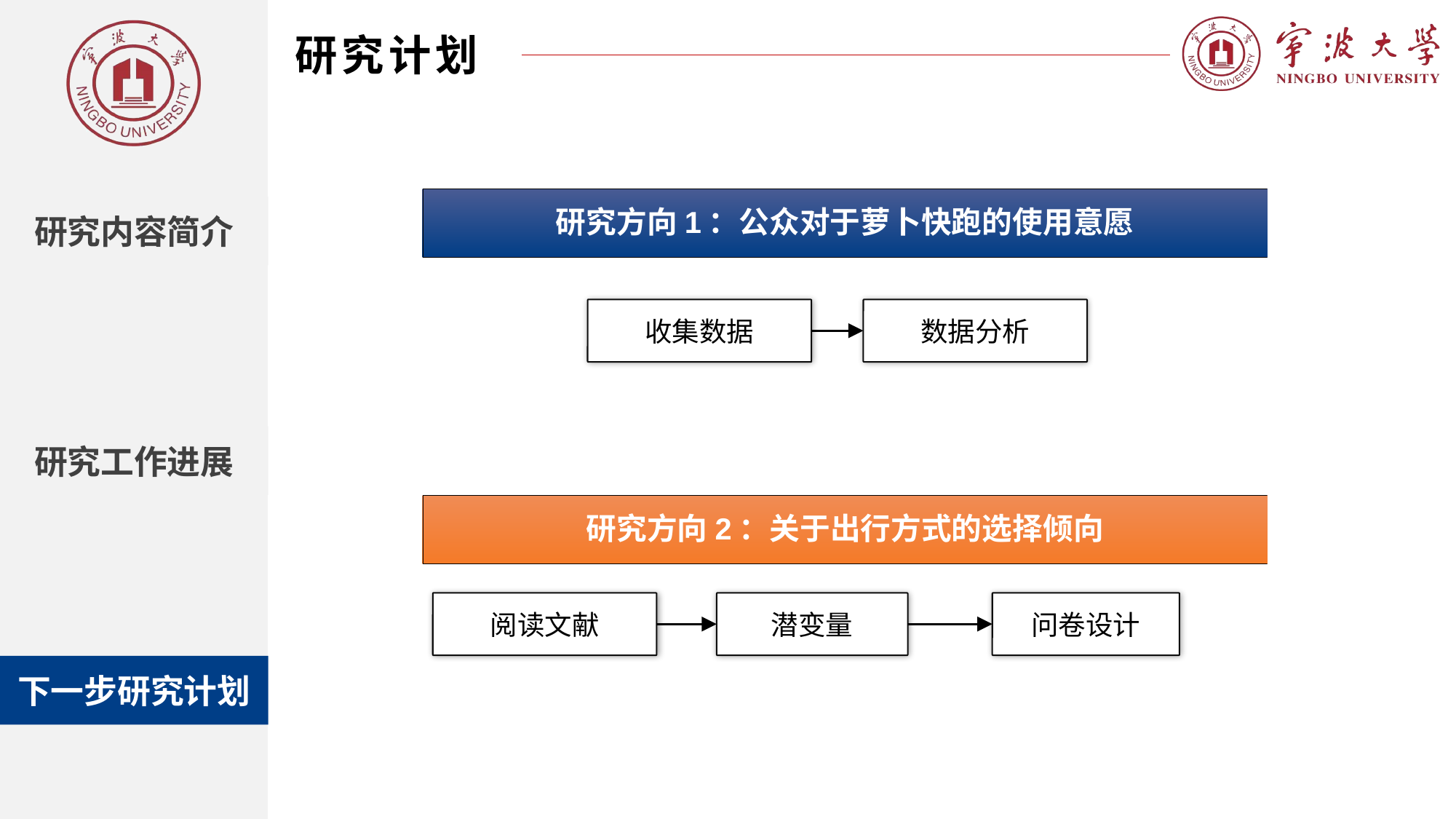

研究计划
研究方向1：公众对于萝卜快跑的使用意愿
研究内容简介
收集数据
数据分析
研究工作进展
研究方向2：关于出行方式的选择倾向
阅读文献
潜变量
问卷设计
下一步研究计划
11